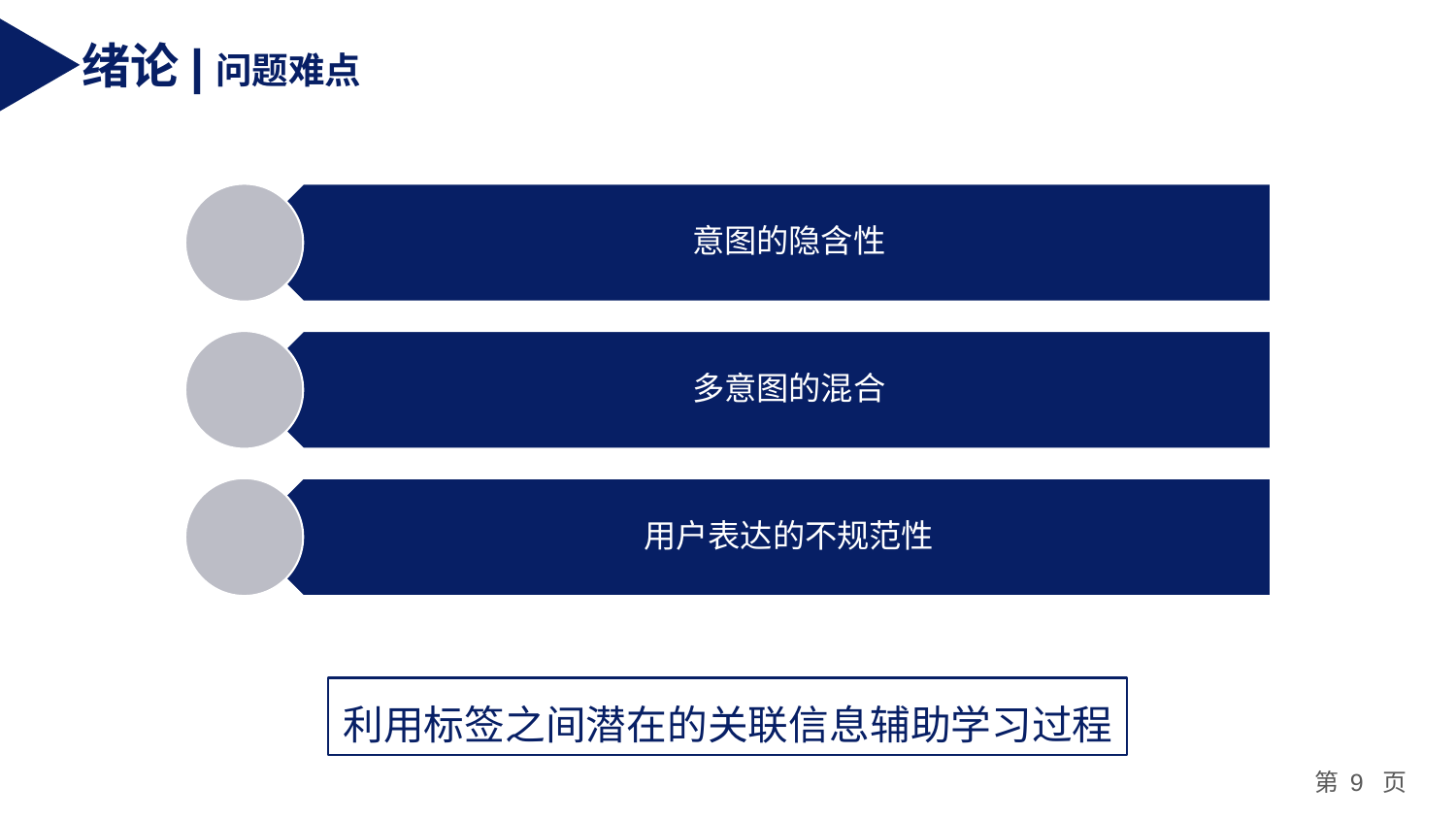

绪论|问题难点
意图的隐含性

用户表达的不规范性

多意图的混合
利用标签之间潜在的关联信息辅助学习过程